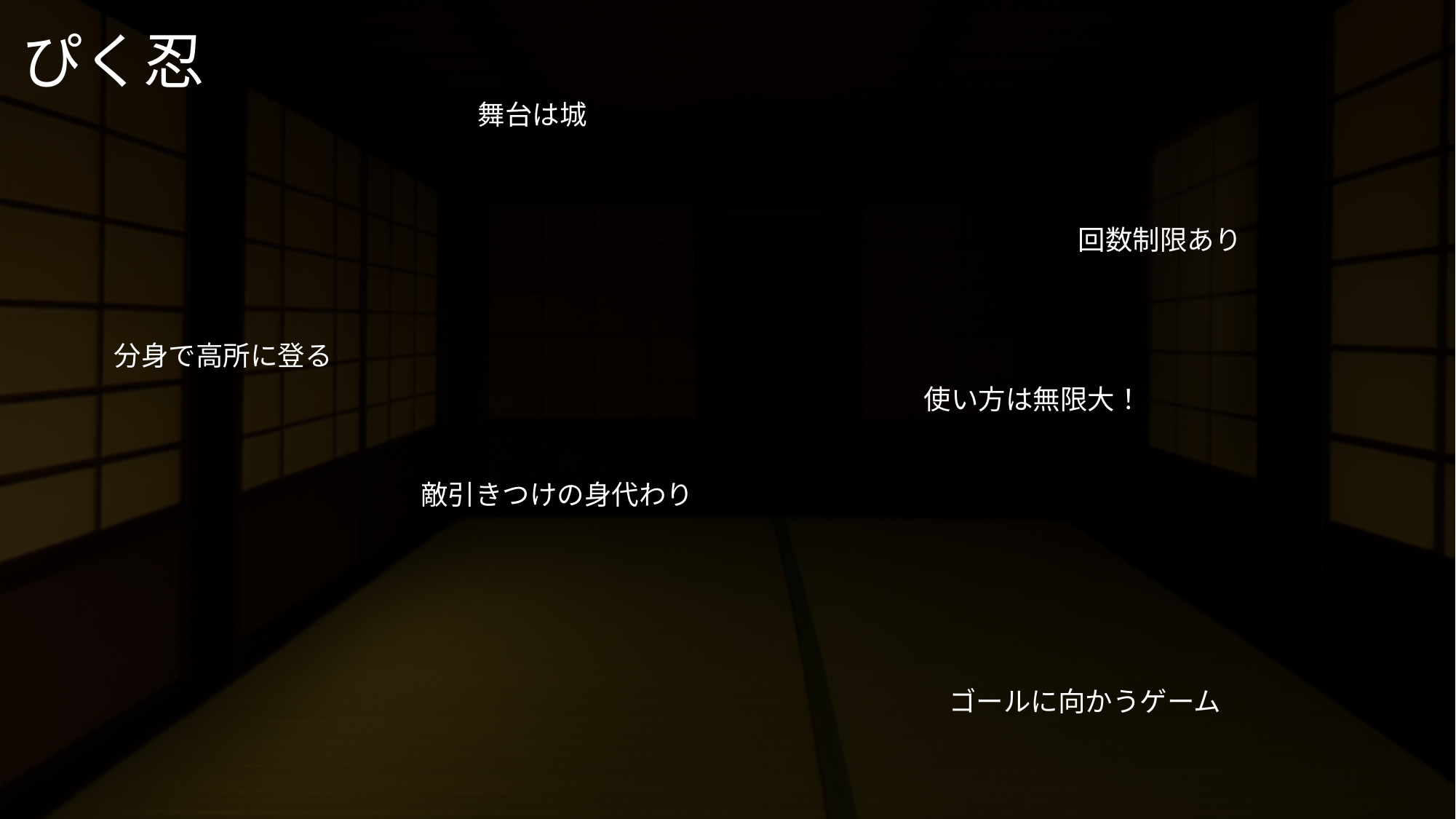

ぴく忍
舞台は城
回数制限あり
分身で高所に登る
使い方は無限大！
敵引きつけの身代わり
ゴールに向かうゲーム